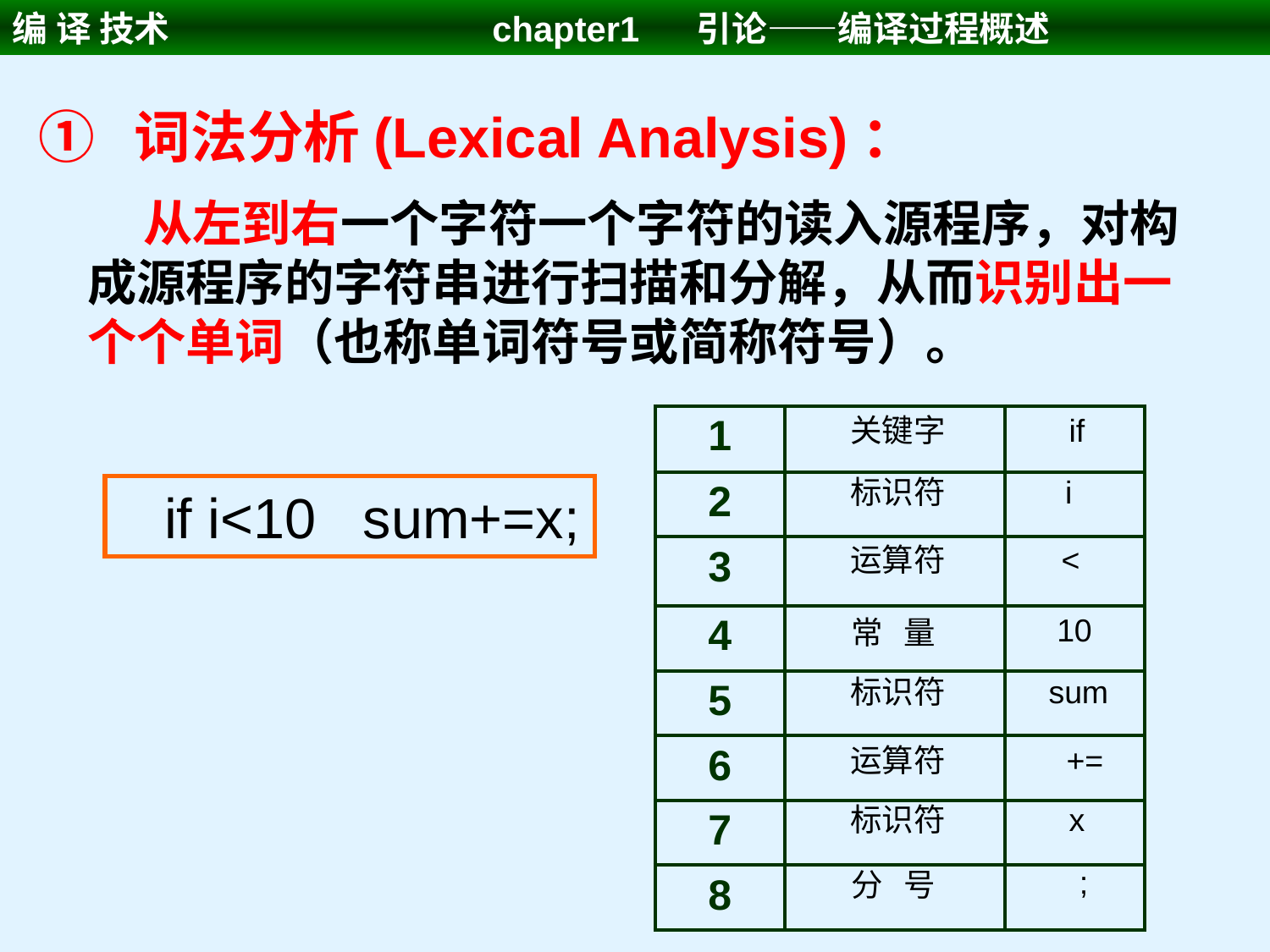

①  词法分析(Lexical Analysis)：
    从左到右一个字符一个字符的读入源程序，对构成源程序的字符串进行扫描和分解，从而识别出一个个单词（也称单词符号或简称符号）。
关键字
if
| 1 |  |  |
| --- | --- | --- |
| 2 |  |  |
| 3 |  |  |
| 4 |  |  |
| 5 |  |  |
| 6 |  |  |
| 7 |  |  |
| 8 |  |  |
标识符
i
   if i<10   sum+=x;
运算符
<
10
常   量
标识符
sum
运算符
+=
标识符
x
;
分   号